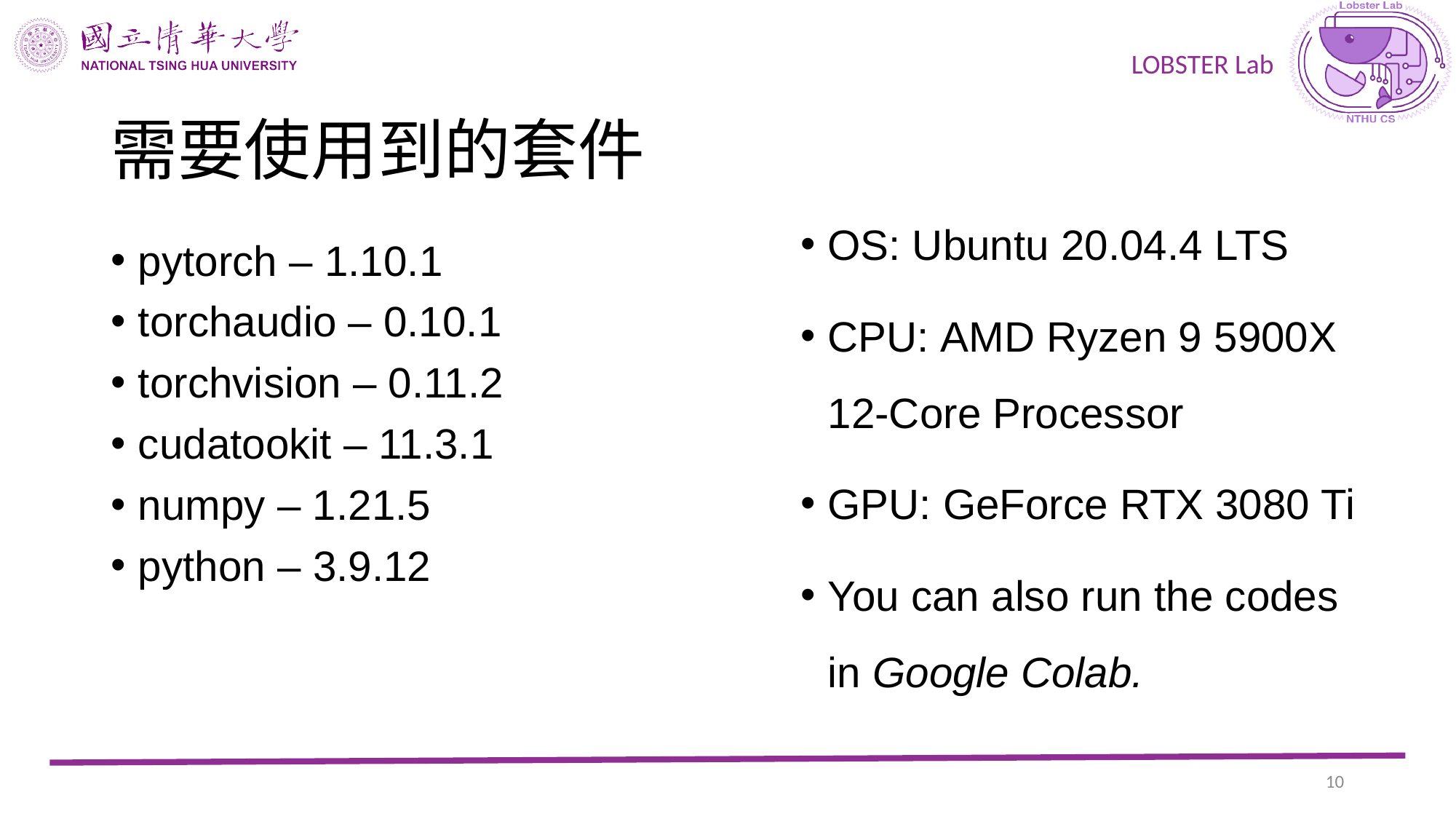

# 需要使用到的套件
OS: Ubuntu 20.04.4 LTS
CPU: AMD Ryzen 9 5900X 12-Core Processor
GPU: GeForce RTX 3080 Ti
You can also run the codes in Google Colab.

pytorch – 1.10.1
torchaudio – 0.10.1
torchvision – 0.11.2
cudatookit – 11.3.1
numpy – 1.21.5
python – 3.9.12

10